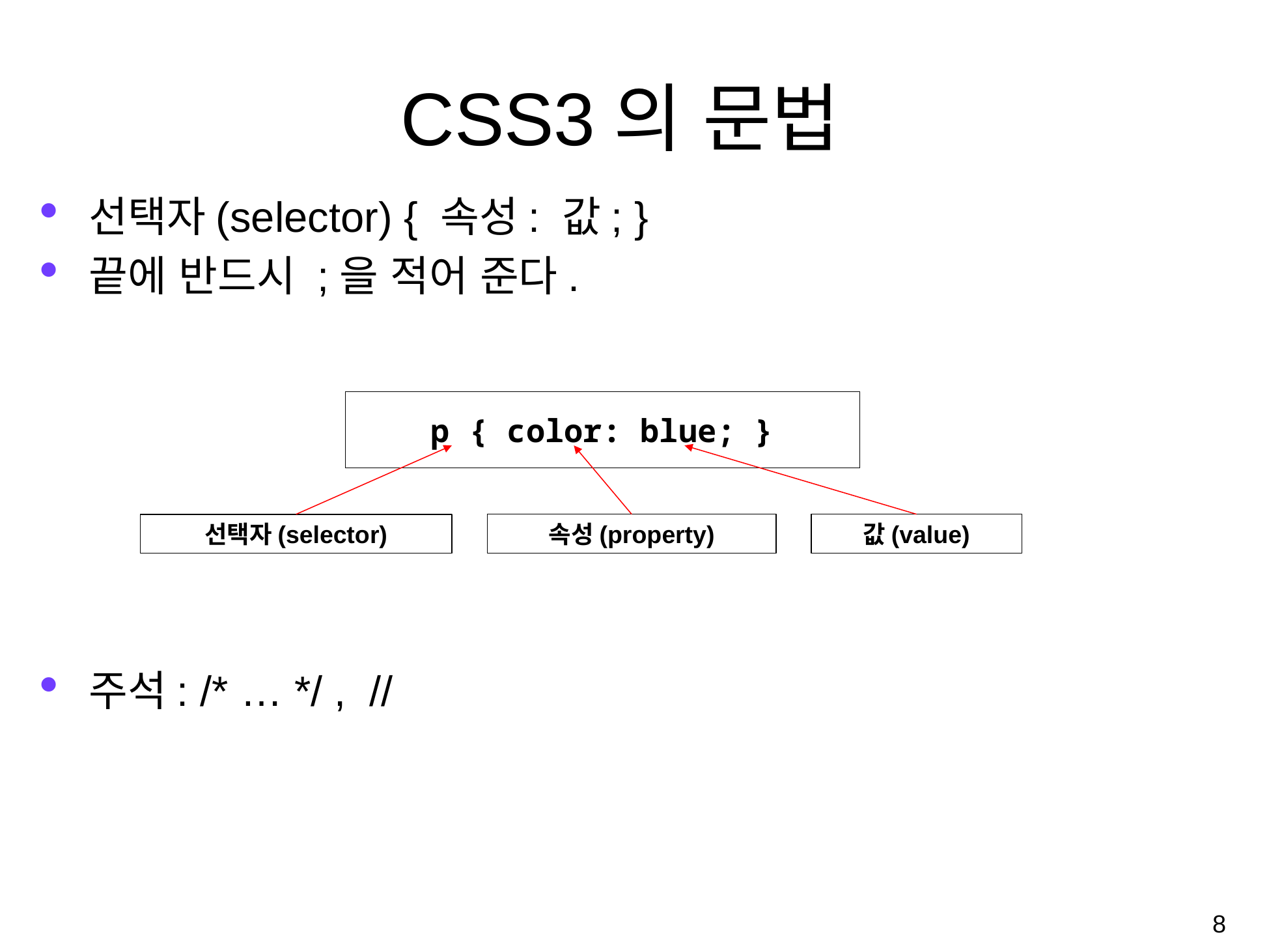

# CSS3의 문법
선택자(selector) { 속성: 값; }
끝에 반드시 ;을 적어 준다.

주석: /* … */ ,  //

p { color: blue; }
속성(property)
값(value)
선택자(selector)
8